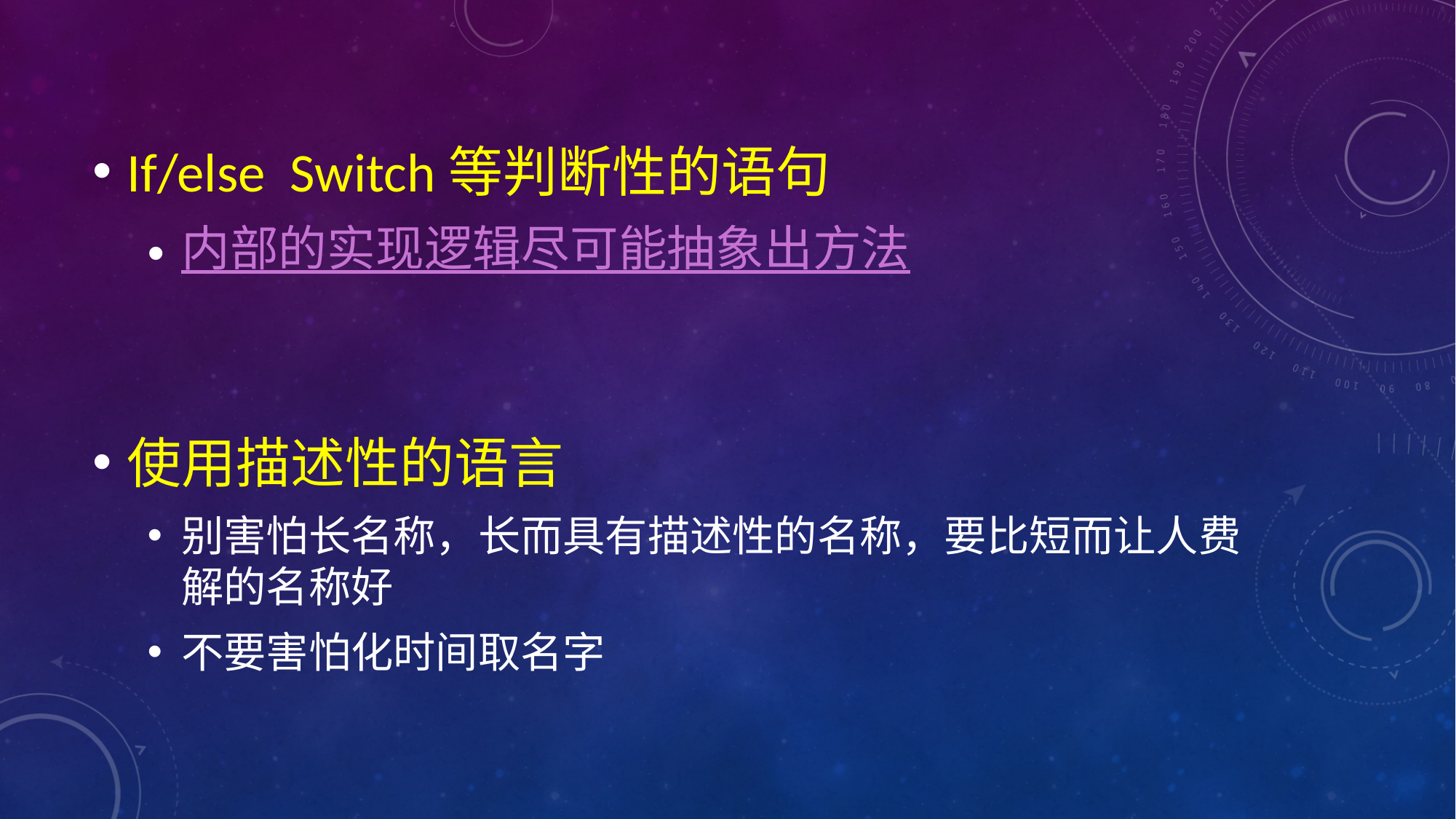

If/else  Switch等判断性的语句
内部的实现逻辑尽可能抽象出方法

使用描述性的语言
别害怕长名称，长而具有描述性的名称，要比短而让人费解的名称好
不要害怕化时间取名字